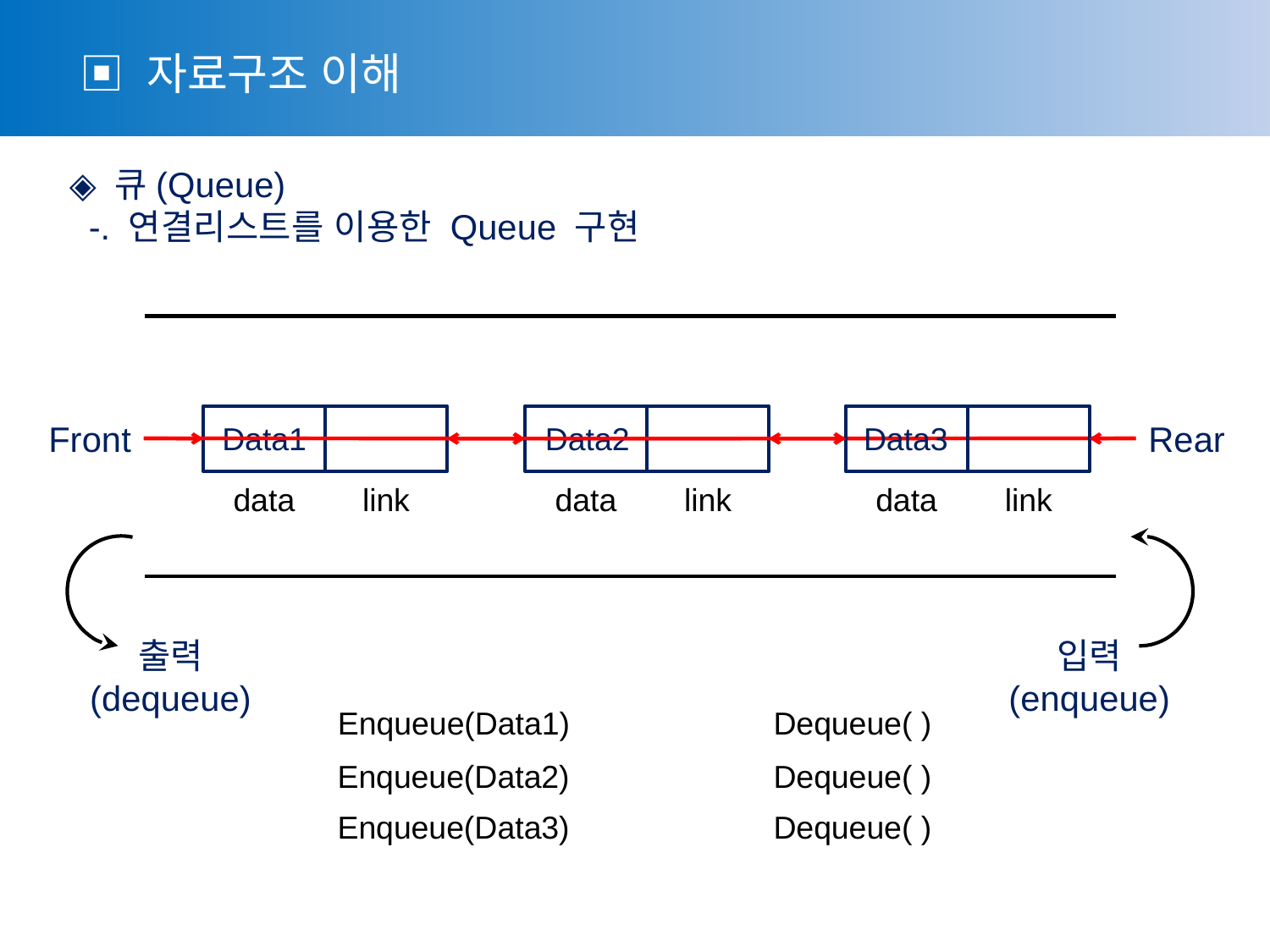

▣ 자료구조 이해
◈ 큐(Queue)
  -. 연결리스트를 이용한 Queue 구현

data
link

data
link

data
link
Front
Rear
Data1
Data2
Data3

출력
(dequeue)
입력
(enqueue)
Enqueue(Data1)
Dequeue( )
Enqueue(Data2)
Dequeue( )
Enqueue(Data3)
Dequeue( )